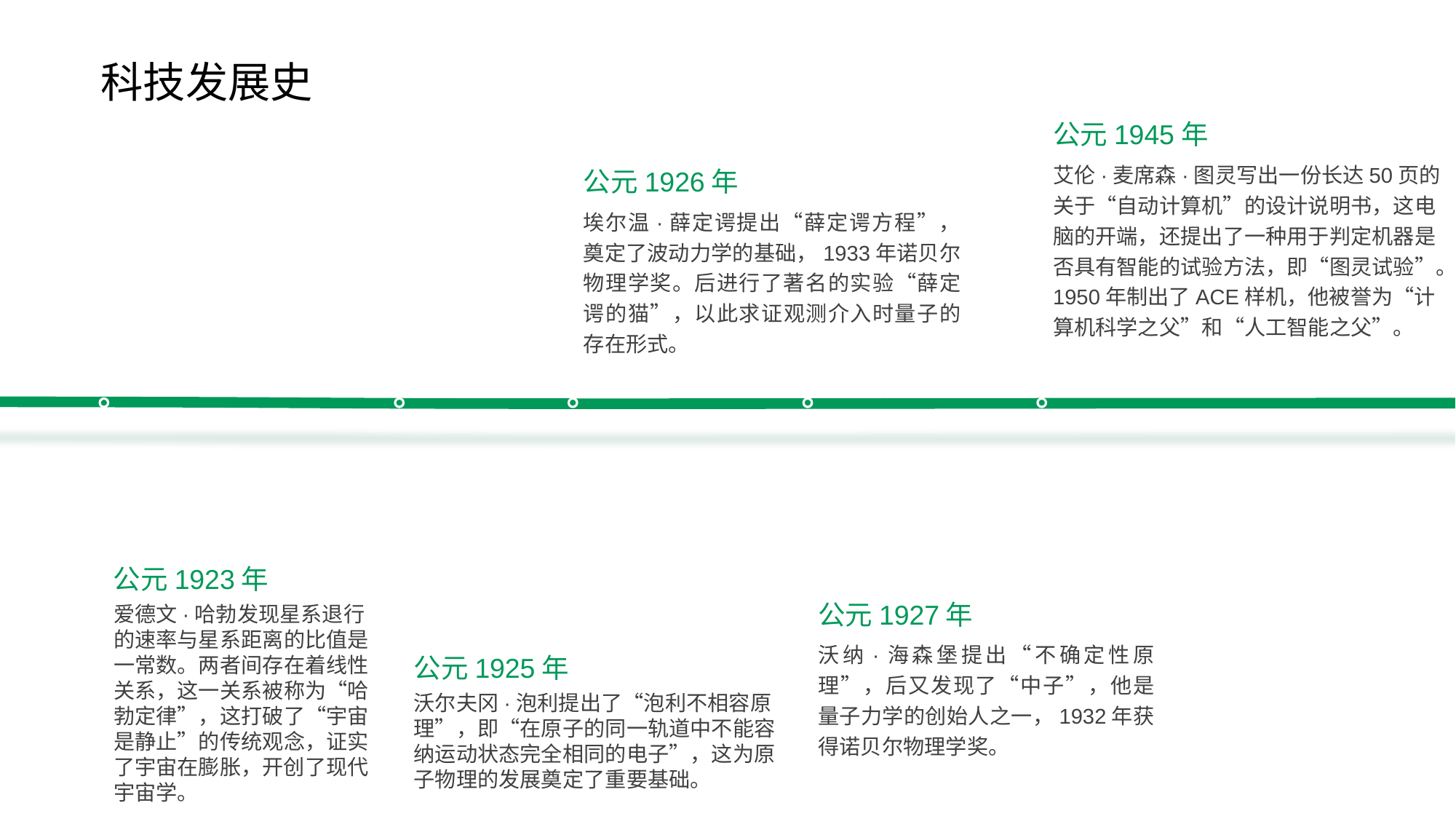

科技发展史
公元1945年
艾伦·麦席森·图灵写出一份长达50页的关于“自动计算机”的设计说明书，这电脑的开端，还提出了一种用于判定机器是否具有智能的试验方法，即“图灵试验”。1950年制出了ACE样机，他被誉为“计算机科学之父”和“人工智能之父”。
公元1926年
埃尔温·薛定谔提出“薛定谔方程”，奠定了波动力学的基础，1933年诺贝尔物理学奖。后进行了著名的实验“薛定谔的猫”，以此求证观测介入时量子的存在形式。

公元1923年
公元1927年
爱德文·哈勃发现星系退行的速率与星系距离的比值是一常数。两者间存在着线性关系，这一关系被称为“哈勃定律”，这打破了“宇宙是静止”的传统观念，证实了宇宙在膨胀，开创了现代宇宙学。
沃纳·海森堡提出“不确定性原理”，后又发现了“中子”，他是量子力学的创始人之一，1932年获得诺贝尔物理学奖。
公元1925年
沃尔夫冈·泡利提出了“泡利不相容原理”，即“在原子的同一轨道中不能容纳运动状态完全相同的电子”，这为原子物理的发展奠定了重要基础。